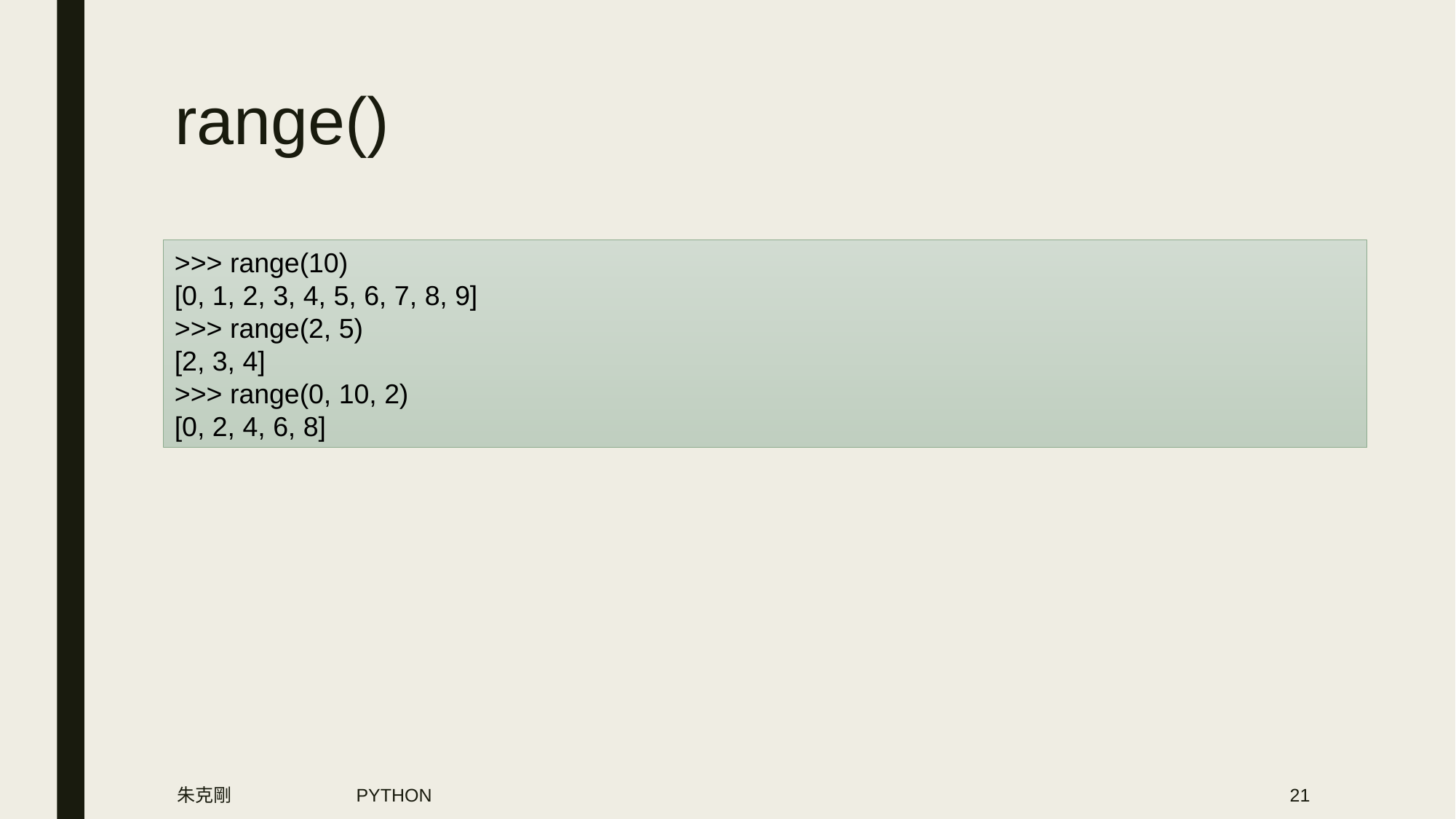

# range()
>>> range(10)
[0, 1, 2, 3, 4, 5, 6, 7, 8, 9]
>>> range(2, 5)
[2, 3, 4]
>>> range(0, 10, 2)
[0, 2, 4, 6, 8]
朱克剛
PYTHON
21